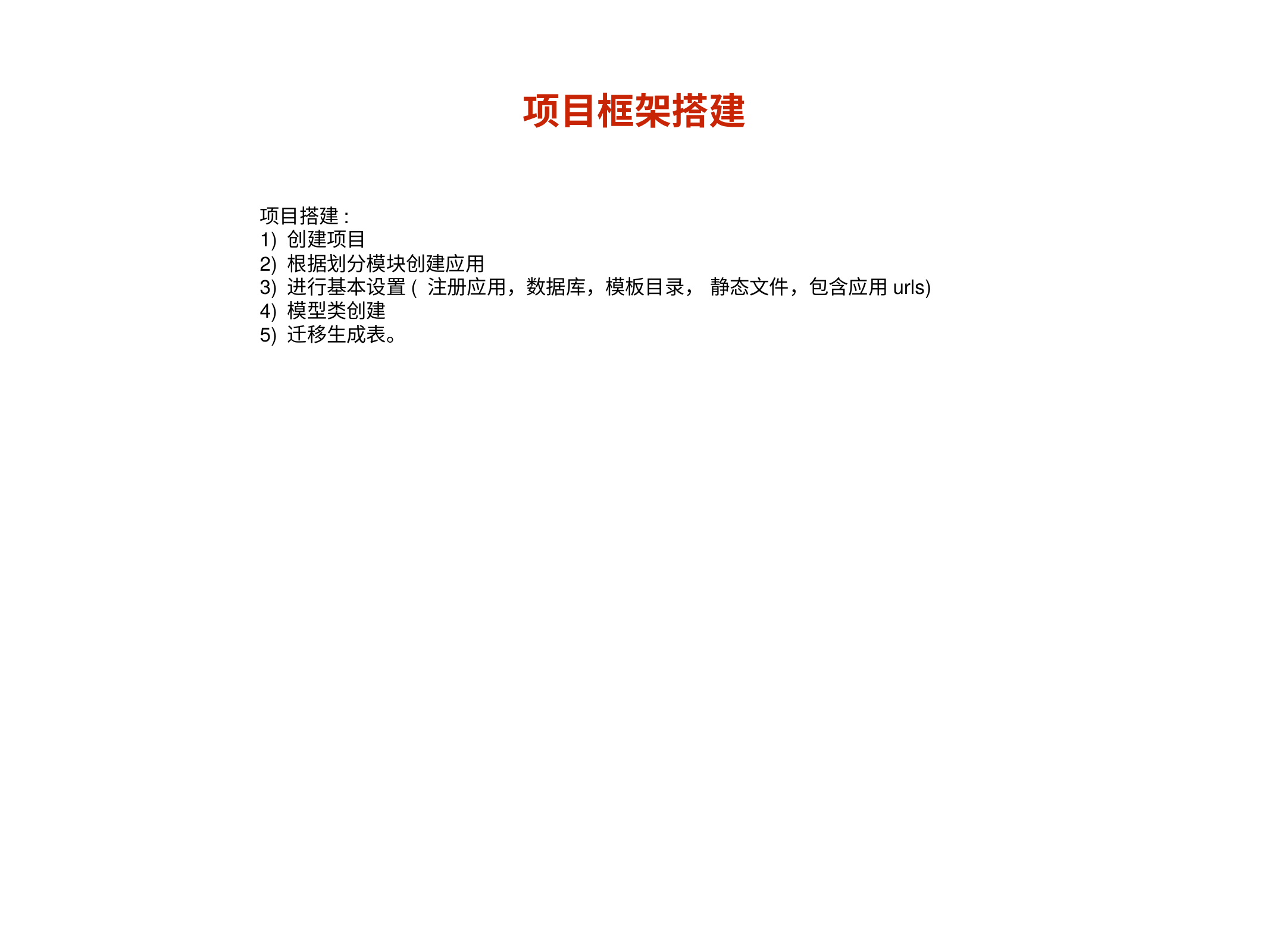

项目框架搭建
项目搭建:
创建项目
根据划分模块创建应用
进行基本设置( 注册应用，数据库，模板目录， 静态文件，包含应用urls)
模型类创建
迁移生成表。